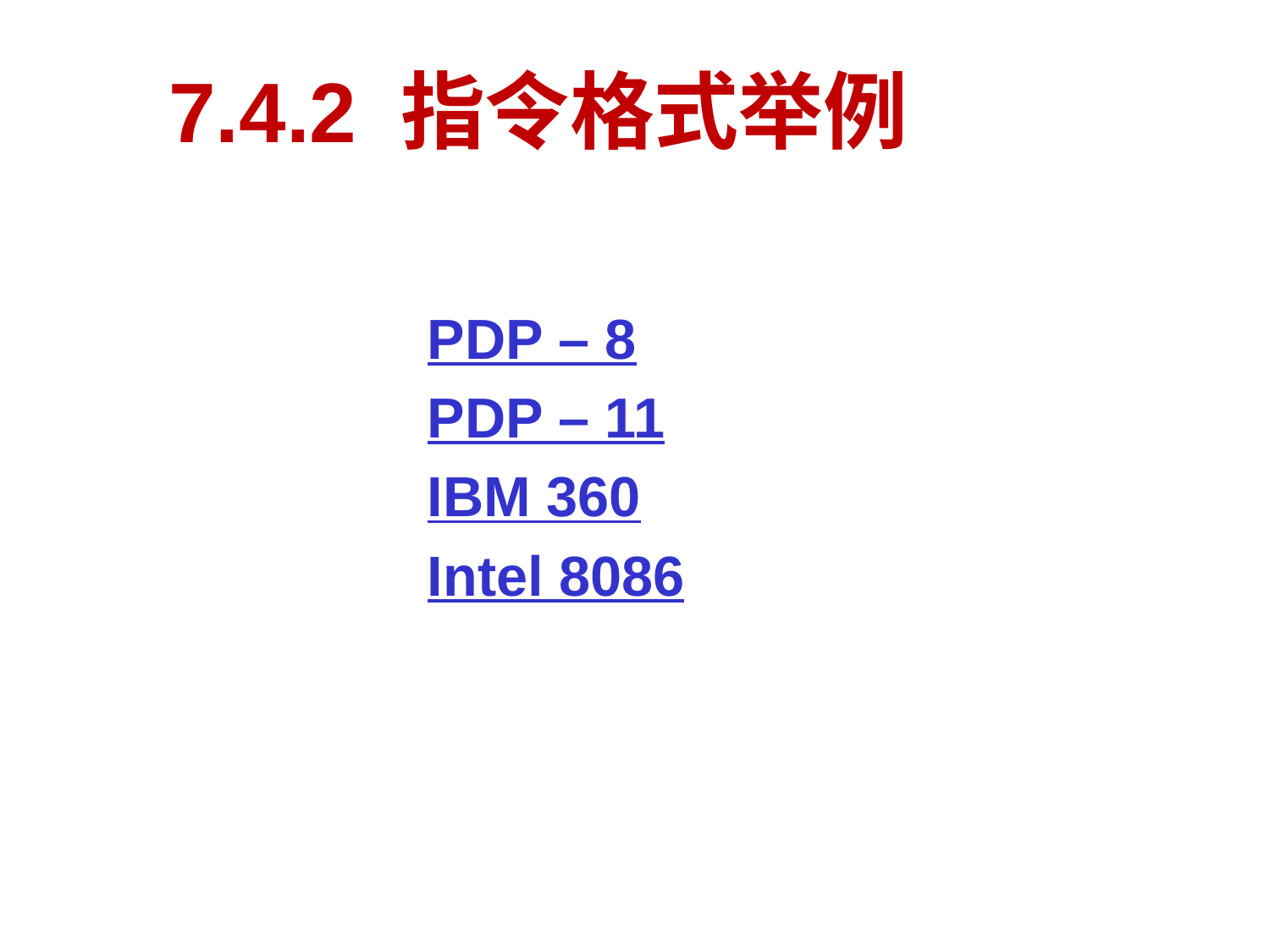

# 7.4.2 指令格式举例
PDP – 8
PDP – 11
IBM 360
Intel 8086